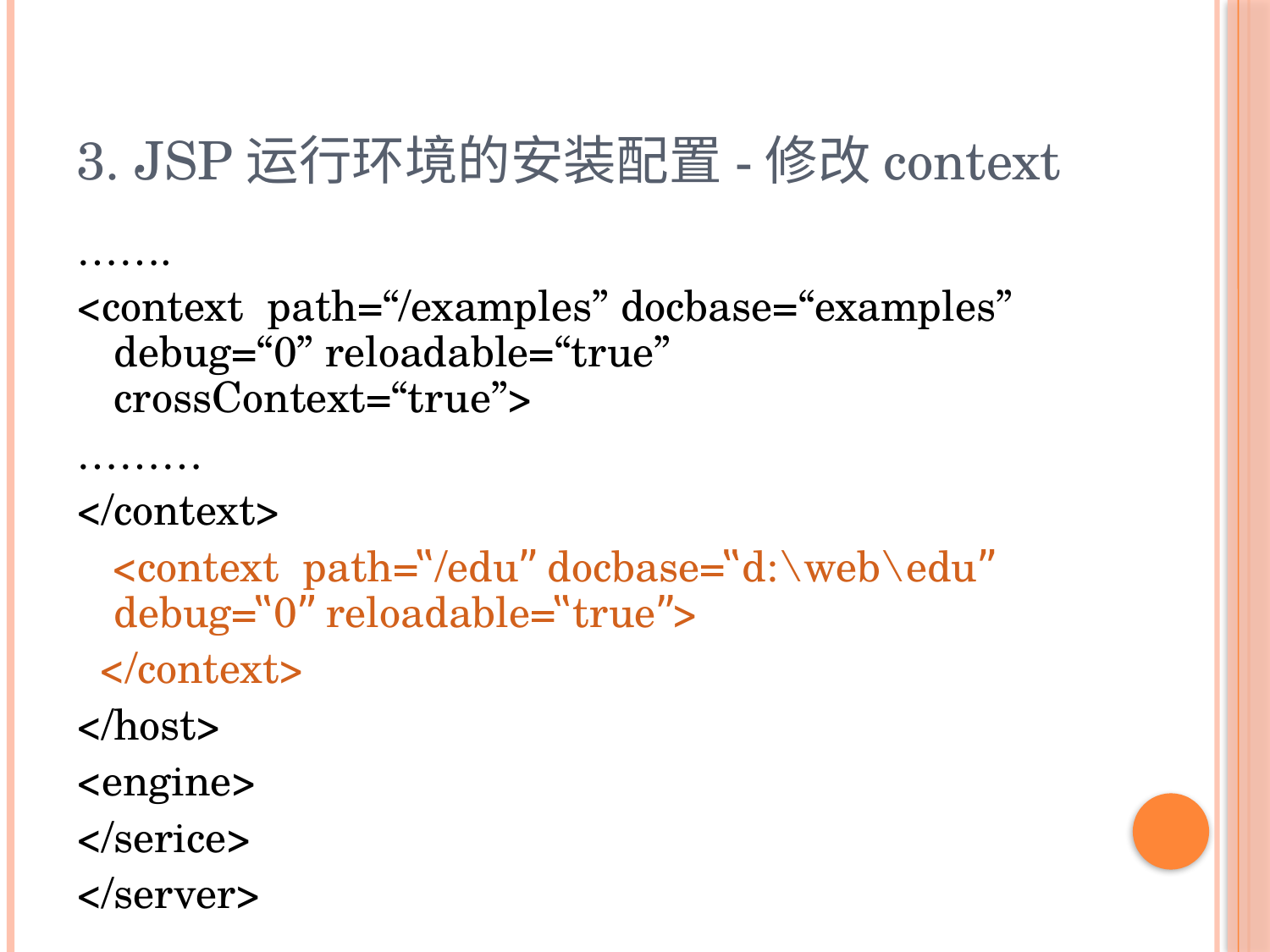

3. JSP运行环境的安装配置-修改context
…….
<context  path=“/examples” docbase=“examples” debug=“0” reloadable=“true” crossContext=“true”>
………
</context>
   <context  path=“/edu” docbase=“d:\web\edu” debug=“0” reloadable=“true”>
  </context>
</host>
<engine>
</serice>
</server>